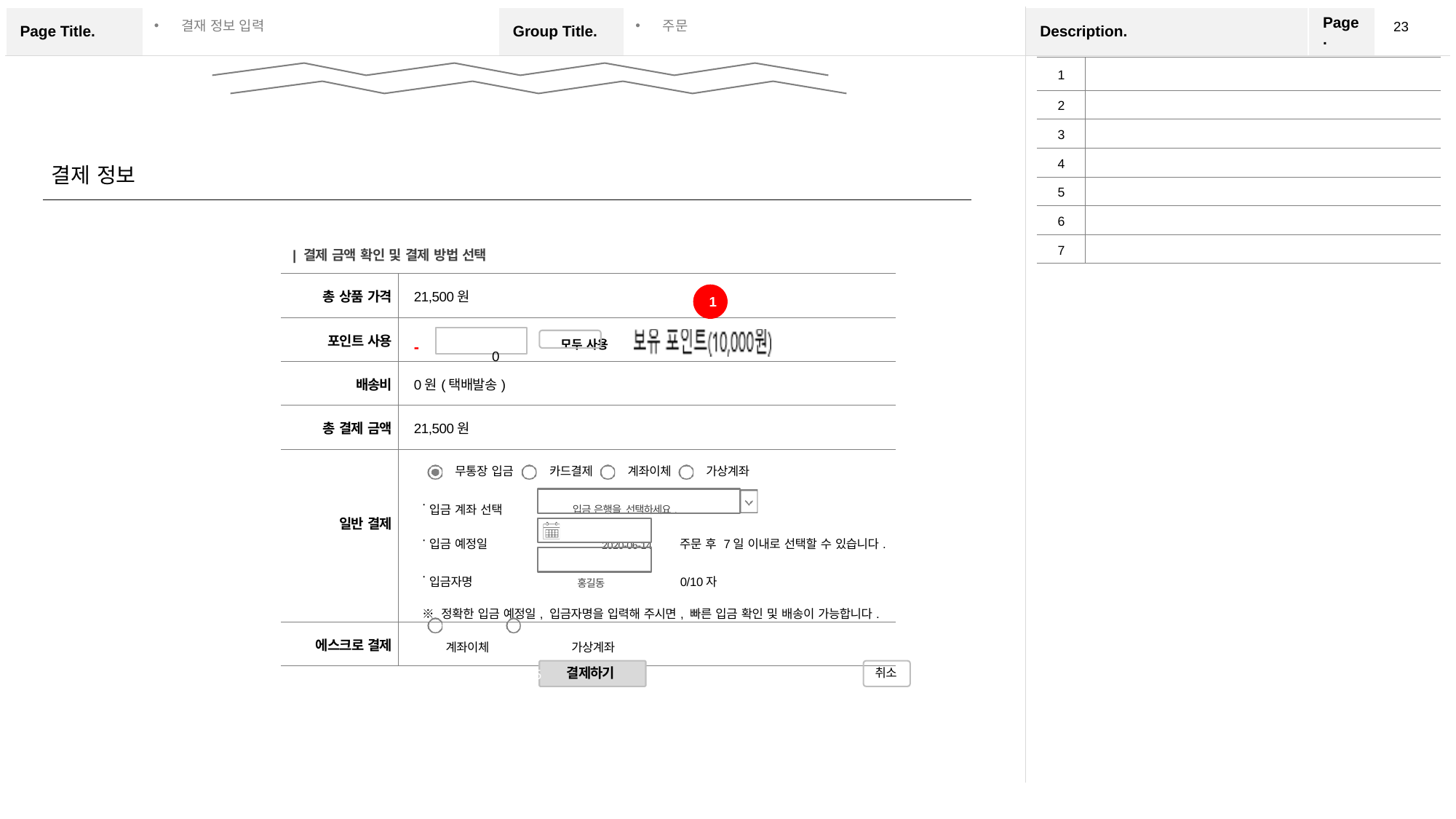

23
결재 정보 입력
주문
| 1 | 포인트 = 추천받은 횟수 \* 1,000원 |
| --- | --- |
| 2 |  |
| 3 |  |
| 4 |  |
| 5 |  |
| 6 |  |
| 7 |  |

결제 정보
| 결제 금액 확인 및 결제 방법 선택
| 총 상품 가격 | 21,500원 |
| --- | --- |
| 포인트 사용 | - 모두 사용 |
| 배송비 | 0원(택배발송) |
| 총 결제 금액 | 21,500원 |
| 일반 결제 | 1 무통장 입금 카드결제 계좌이체 가상계좌 입금 계좌 선택 2 입금 은행을 선택하세요. 입금 예정일 3 2020-06-14 주문 후 7일 이내로 선택할 수 있습니다. 입금자명 4 홍길동 0/10자 ※ 정확한 입금 예정일, 입금자명을 입력해 주시면, 빠른 입금 확인 및 배송이 가능합니다. |
| 에스크로 결제 | 계좌이체 가상계좌 |
1

8,000

결제하기
취소
5